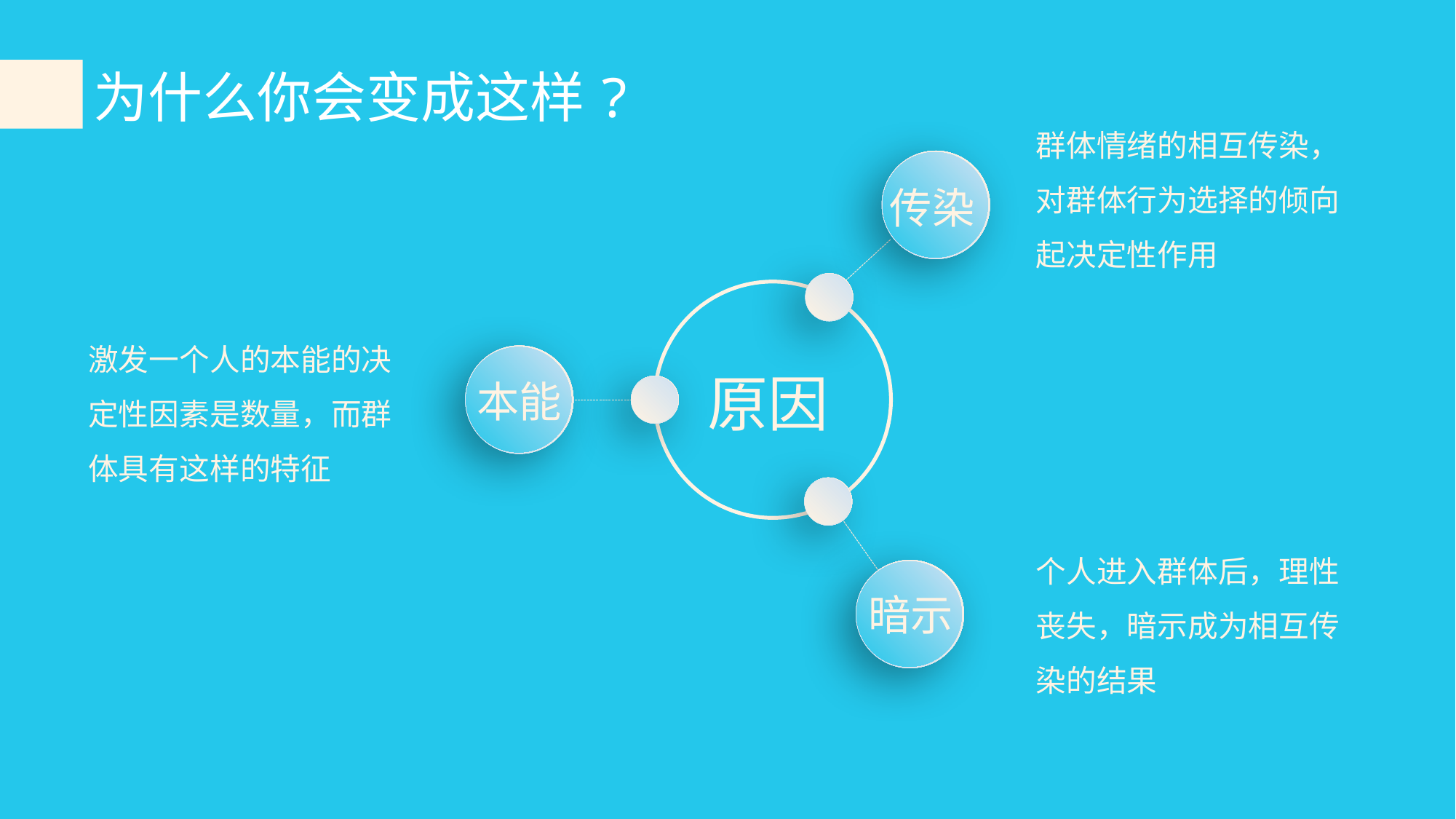

为什么你会变成这样?

群体情绪的相互传染，对群体行为选择的倾向起决定性作用

传染
激发一个人的本能的决定性因素是数量，而群体具有这样的特征
原因
本能
个人进入群体后，理性丧失，暗示成为相互传染的结果
暗示